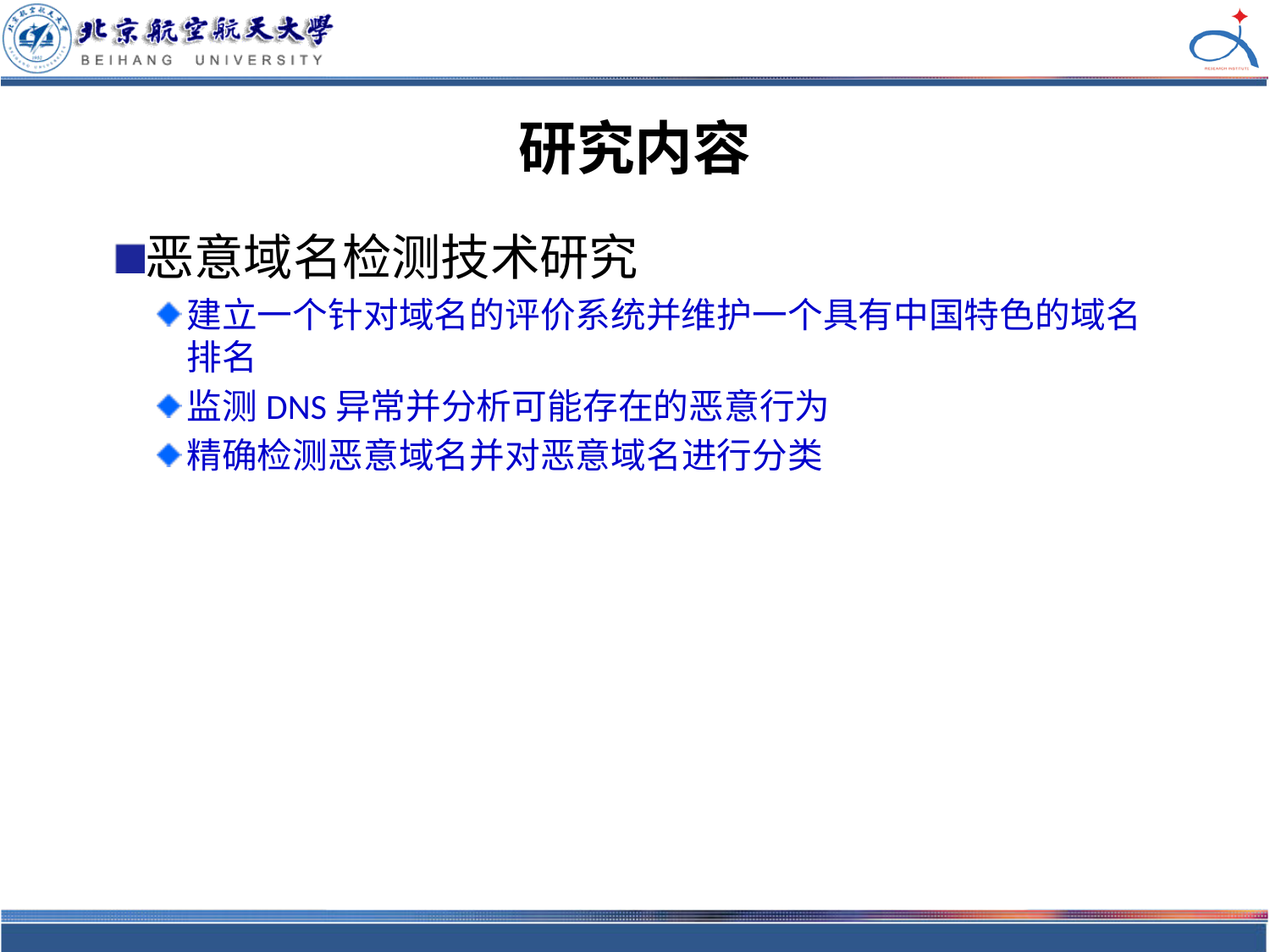

# 研究内容
恶意域名检测技术研究
建立一个针对域名的评价系统并维护一个具有中国特色的域名排名
监测DNS异常并分析可能存在的恶意行为
精确检测恶意域名并对恶意域名进行分类